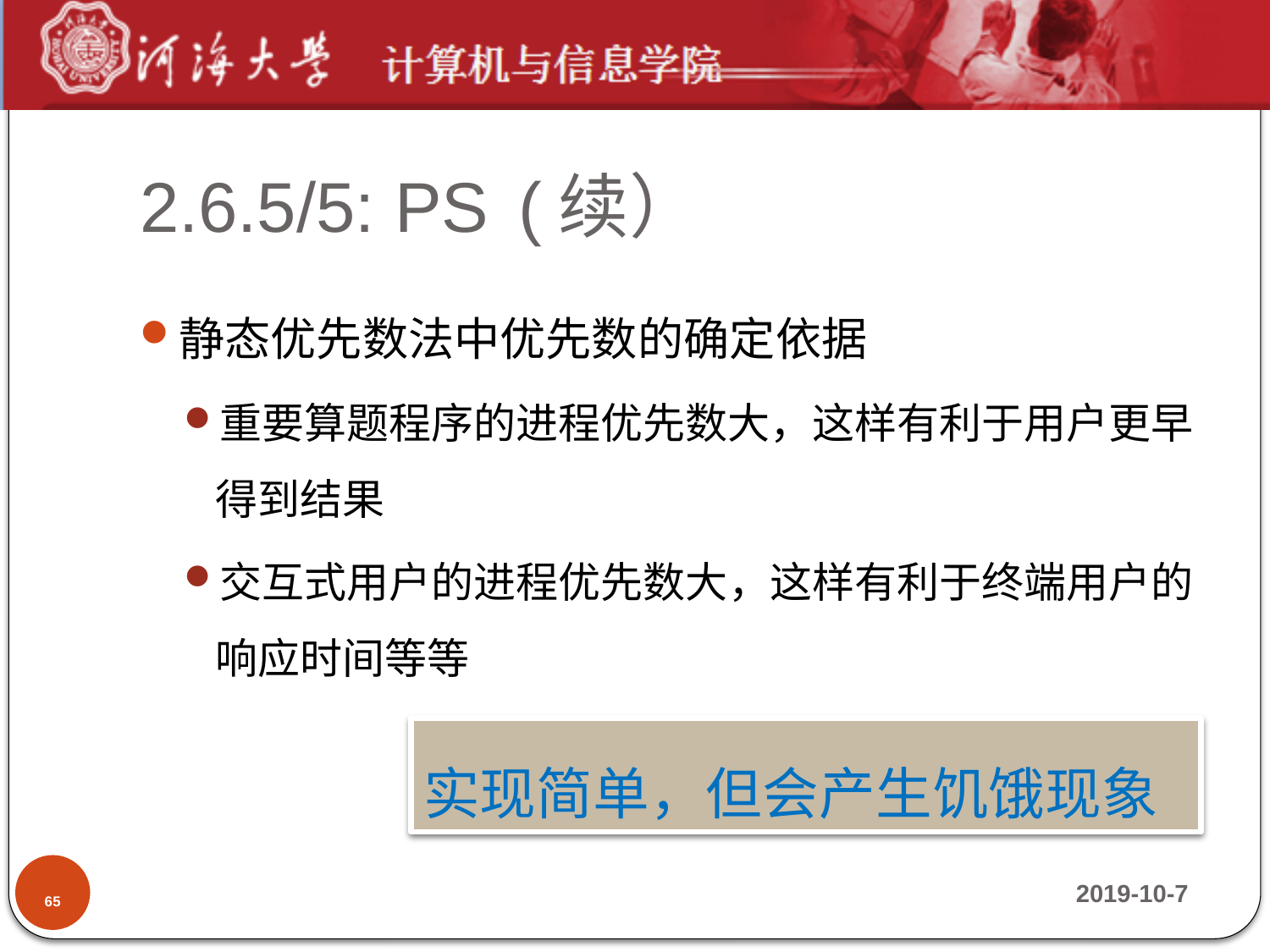

# 2.6.5/5: PS (续）
静态优先数法中优先数的确定依据
重要算题程序的进程优先数大，这样有利于用户更早得到结果
交互式用户的进程优先数大，这样有利于终端用户的响应时间等等

实现简单，但会产生饥饿现象
65
2019-10-7